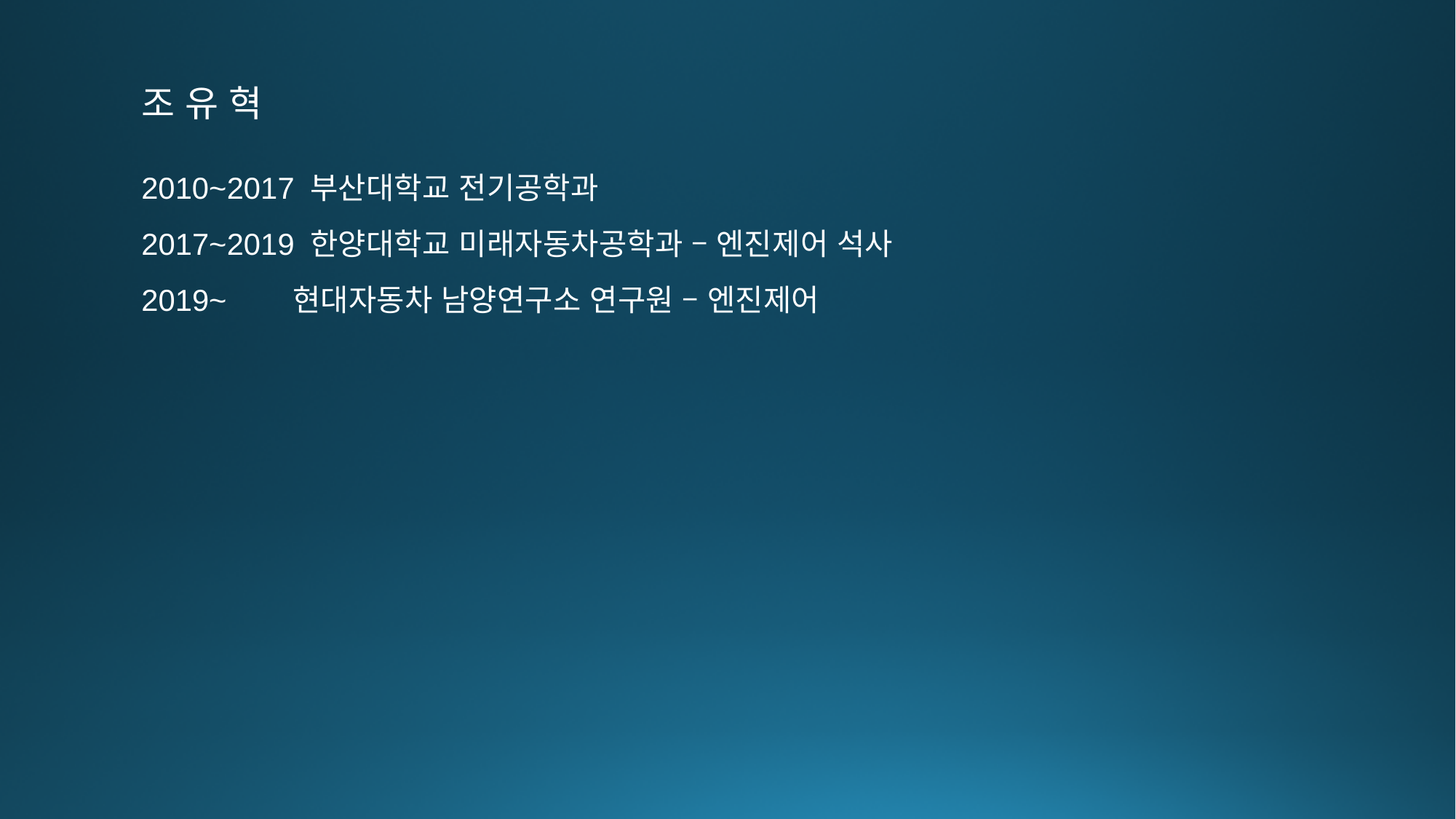

조 유 혁
2010~2017 부산대학교 전기공학과
2017~2019 한양대학교 미래자동차공학과 – 엔진제어 석사
2019~       현대자동차 남양연구소 연구원 – 엔진제어